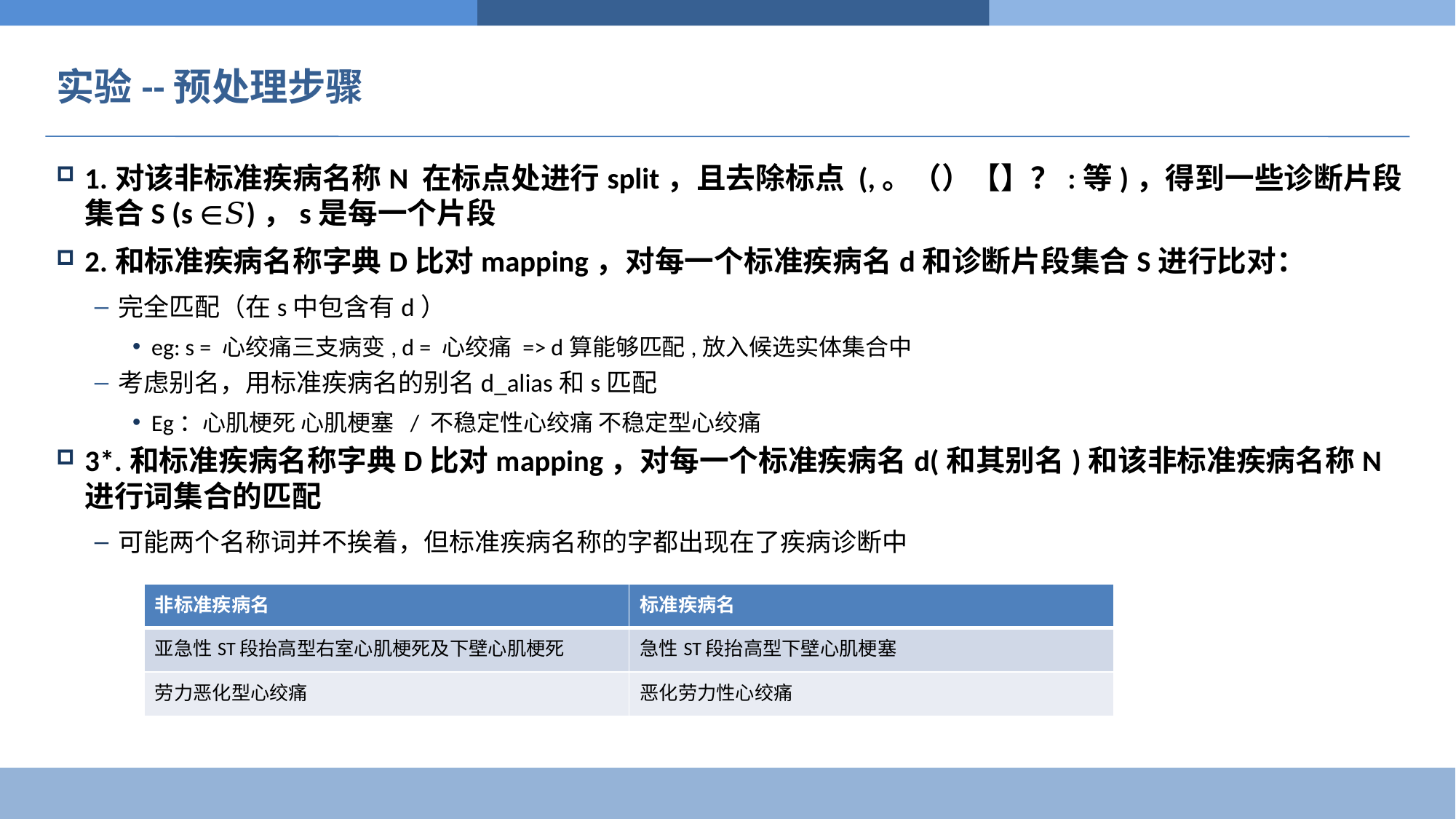

# 实验--预处理步骤
1.对该非标准疾病名称N 在标点处进行split，且去除标点 (,。（）【】？:等)，得到一些诊断片段集合S (s ∈𝑆)，s是每一个片段
2.和标准疾病名称字典D比对mapping，对每一个标准疾病名d和诊断片段集合S进行比对：
完全匹配（在s中包含有d）
eg: s = 心绞痛三支病变, d = 心绞痛 => d算能够匹配,放入候选实体集合中
考虑别名，用标准疾病名的别名d_alias和s匹配
Eg：心肌梗死 心肌梗塞  / 不稳定性心绞痛 不稳定型心绞痛
3*.和标准疾病名称字典D比对mapping，对每一个标准疾病名d(和其别名)和该非标准疾病名称N进行词集合的匹配
可能两个名称词并不挨着，但标准疾病名称的字都出现在了疾病诊断中

| 非标准疾病名 | 标准疾病名 |
| --- | --- |
| 亚急性ST段抬高型右室心肌梗死及下壁心肌梗死 | 急性ST段抬高型下壁心肌梗塞 |
| 劳力恶化型心绞痛 | 恶化劳力性心绞痛 |